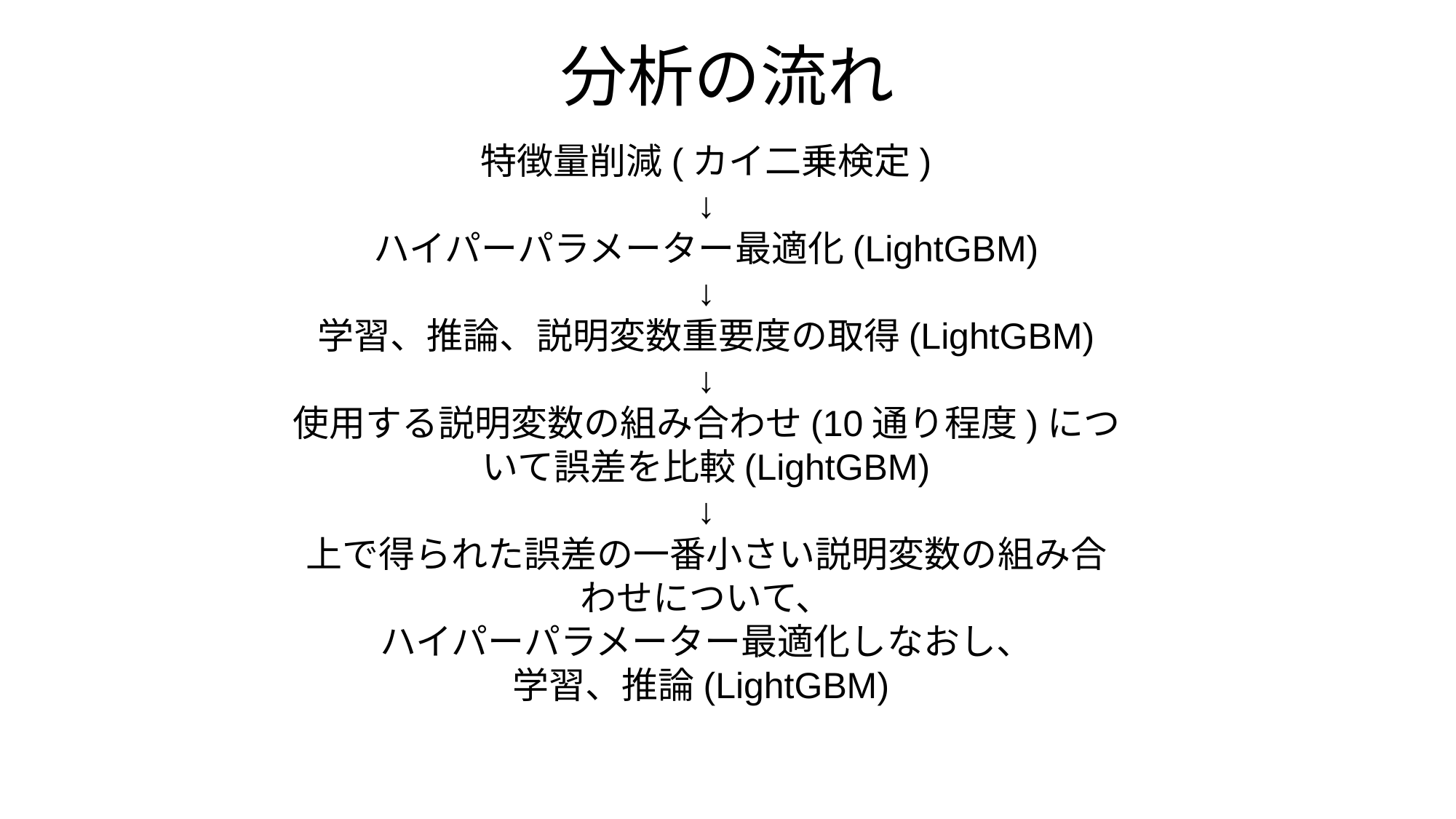

# 分析の流れ
特徴量削減(カイ二乗検定)
↓
ハイパーパラメーター最適化(LightGBM)
↓
学習、推論、説明変数重要度の取得(LightGBM)
↓
使用する説明変数の組み合わせ(10通り程度)について誤差を比較(LightGBM)
↓
上で得られた誤差の一番小さい説明変数の組み合わせについて、
ハイパーパラメーター最適化しなおし、
学習、推論(LightGBM)